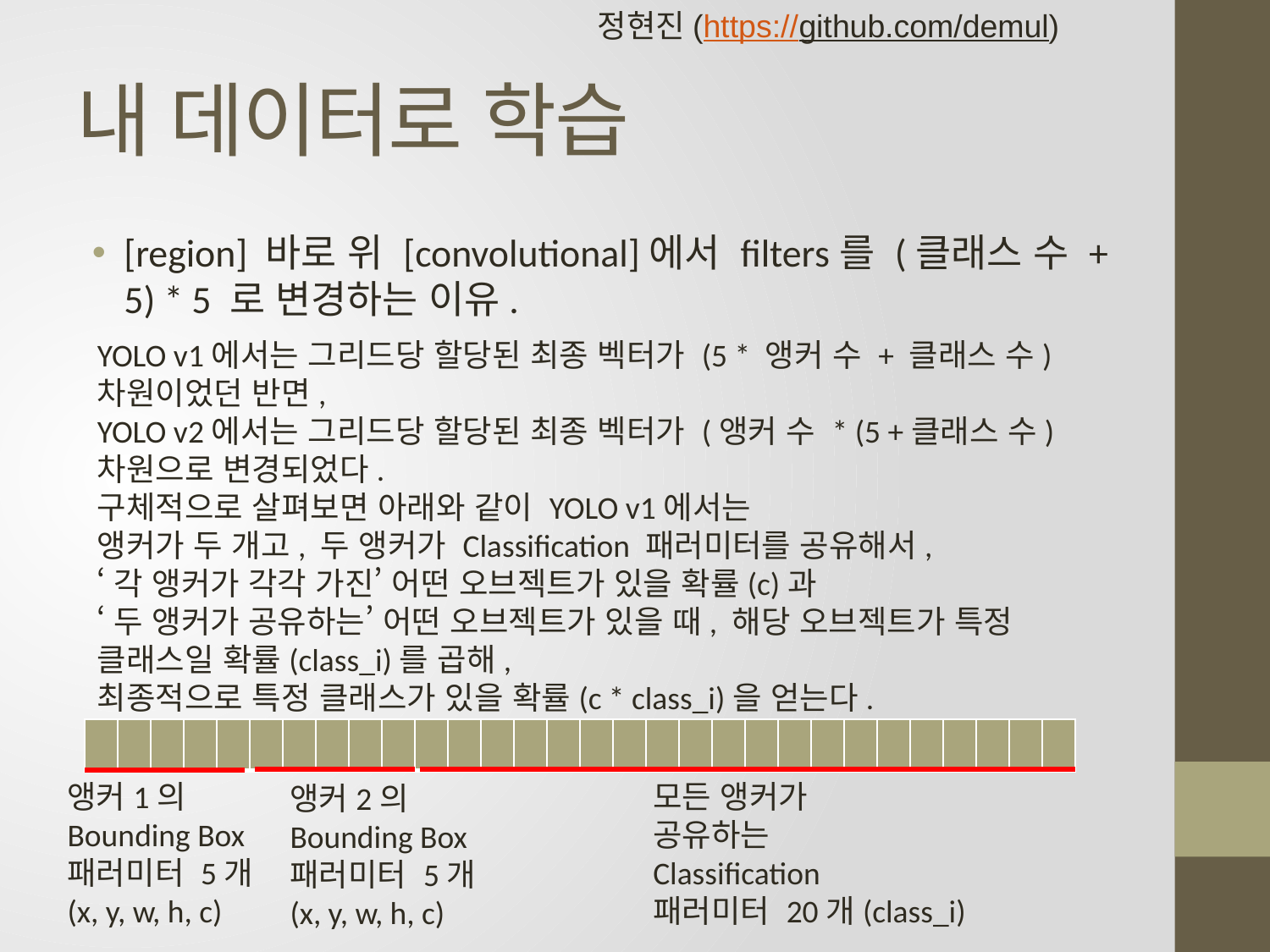

정현진(https://github.com/demul)

# 내 데이터로 학습
[region] 바로 위 [convolutional]에서 filters를 (클래스 수 + 5) * 5 로 변경하는 이유.
YOLO v1에서는 그리드당 할당된 최종 벡터가 (5 * 앵커 수 + 클래스 수)차원이었던 반면,
YOLO v2에서는 그리드당 할당된 최종 벡터가 (앵커 수 * (5 +클래스 수)차원으로 변경되었다.
구체적으로 살펴보면 아래와 같이 YOLO v1에서는
앵커가 두 개고, 두 앵커가 Classification 패러미터를 공유해서,
‘각 앵커가 각각 가진’ 어떤 오브젝트가 있을 확률(c)과
‘두 앵커가 공유하는’ 어떤 오브젝트가 있을 때, 해당 오브젝트가 특정 클래스일 확률(class_i)를 곱해,
최종적으로 특정 클래스가 있을 확률(c * class_i)을 얻는다.

|  |  |  |  |  |  |  |  |  |  |  |  |  |  |  |  |  |  |  |  |  |  |  |  |  |  |  |  |  |  |
| --- | --- | --- | --- | --- | --- | --- | --- | --- | --- | --- | --- | --- | --- | --- | --- | --- | --- | --- | --- | --- | --- | --- | --- | --- | --- | --- | --- | --- | --- |
모든 앵커가
공유하는
Classification
패러미터 20개(class_i)
앵커1의
Bounding Box
패러미터 5개
(x, y, w, h, c)
앵커2의
Bounding Box
패러미터 5개
(x, y, w, h, c)